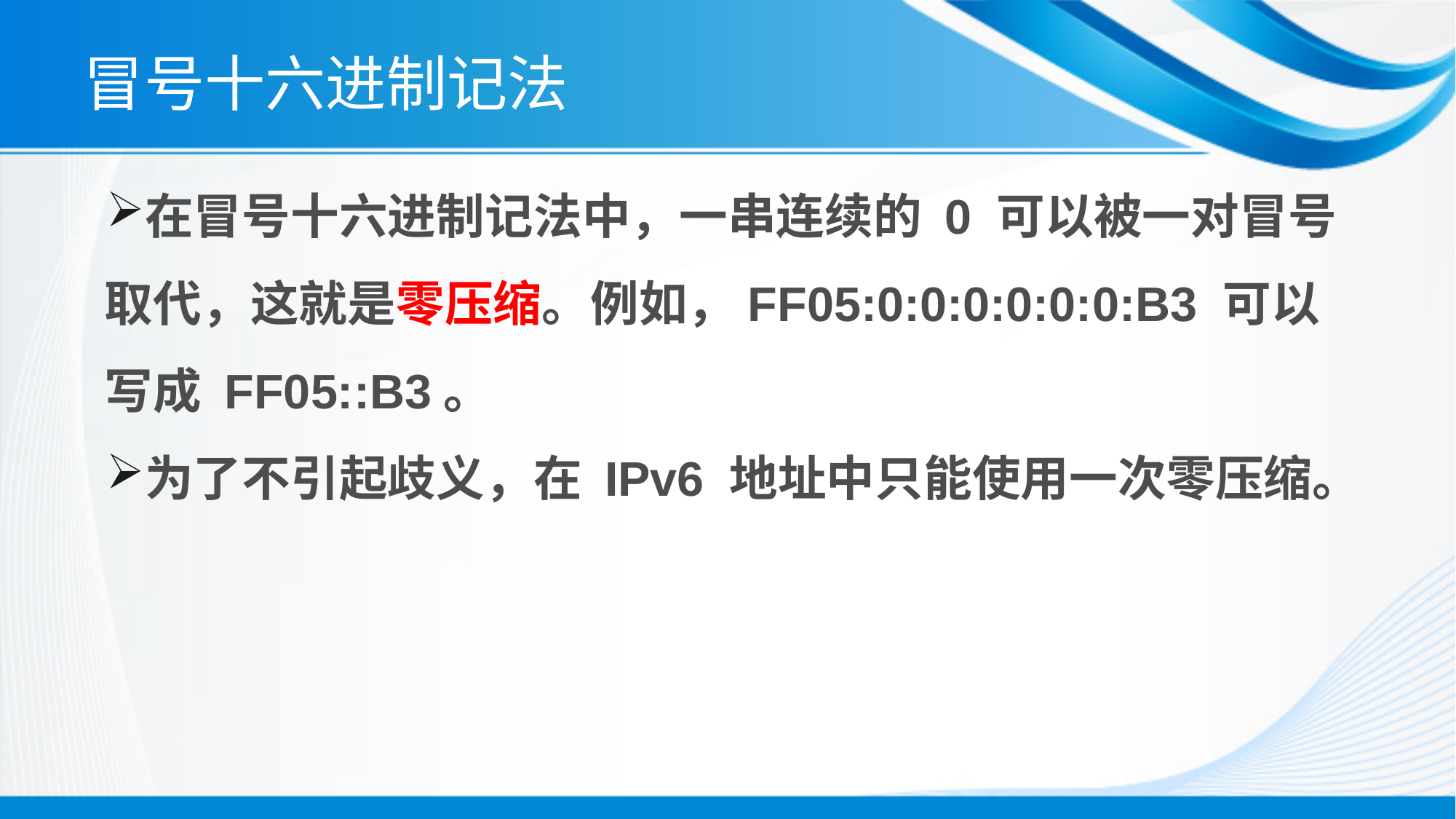

# 冒号十六进制记法
在冒号十六进制记法中，一串连续的 0 可以被一对冒号取代，这就是零压缩。例如，FF05:0:0:0:0:0:0:B3 可以写成 FF05::B3。
为了不引起歧义，在 IPv6 地址中只能使用一次零压缩。